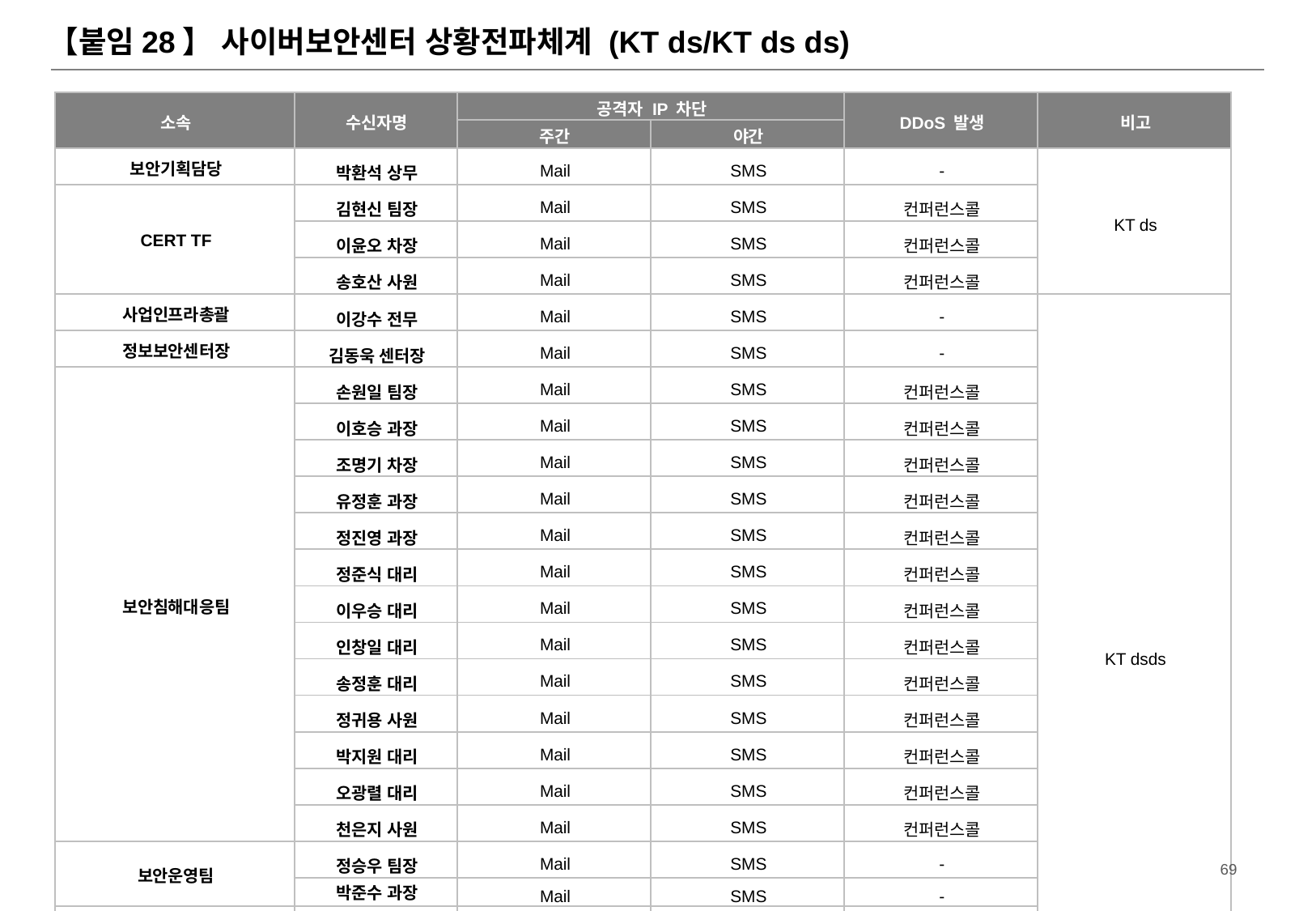

# 【붙임28】 사이버보안센터 상황전파체계 (KT ds/KT ds ds)
| 소속 | 수신자명 | 공격자 IP 차단 |  | DDoS 발생 | 비고 |
| --- | --- | --- | --- | --- | --- |
|  |  | 주간 | 야간 |  |  |
| 보안기획담당 | 박환석 상무 | Mail | SMS | - | KT ds |
| CERT TF | 김현신 팀장 | Mail | SMS | 컨퍼런스콜 |  |
|  | 이윤오 차장 | Mail | SMS | 컨퍼런스콜 |  |
|  | 송호산 사원 | Mail | SMS | 컨퍼런스콜 |  |
| 사업인프라총괄 | 이강수 전무 | Mail | SMS | - | KT dsds |
| 정보보안센터장 | 김동욱 센터장 | Mail | SMS | - |  |
| 보안침해대응팀 | 손원일 팀장 | Mail | SMS | 컨퍼런스콜 |  |
|  | 이호승 과장 | Mail | SMS | 컨퍼런스콜 |  |
|  | 조명기 차장 | Mail | SMS | 컨퍼런스콜 |  |
|  | 유정훈 과장 | Mail | SMS | 컨퍼런스콜 |  |
|  | 정진영 과장 | Mail | SMS | 컨퍼런스콜 |  |
|  | 정준식 대리 | Mail | SMS | 컨퍼런스콜 |  |
|  | 이우승 대리 | Mail | SMS | 컨퍼런스콜 |  |
|  | 인창일 대리 | Mail | SMS | 컨퍼런스콜 |  |
|  | 송정훈 대리 | Mail | SMS | 컨퍼런스콜 |  |
|  | 정귀용 사원 | Mail | SMS | 컨퍼런스콜 |  |
|  | 박지원 대리 | Mail | SMS | 컨퍼런스콜 |  |
|  | 오광렬 대리 | Mail | SMS | 컨퍼런스콜 |  |
|  | 천은지 사원 | Mail | SMS | 컨퍼런스콜 |  |
| 보안운영팀 | 정승우 팀장 | Mail | SMS | - |  |
|  | 박준수 과장 | Mail | SMS | - |  |
| 네트워크인프라팀 | 정인업 팀장 | Mail | SMS | - |  |
|  | 김성찬 차장 | Mail | SMS | - |  |
| 보안정책팀 | 남선미 팀장 | Mail | SMS |  |  |
69